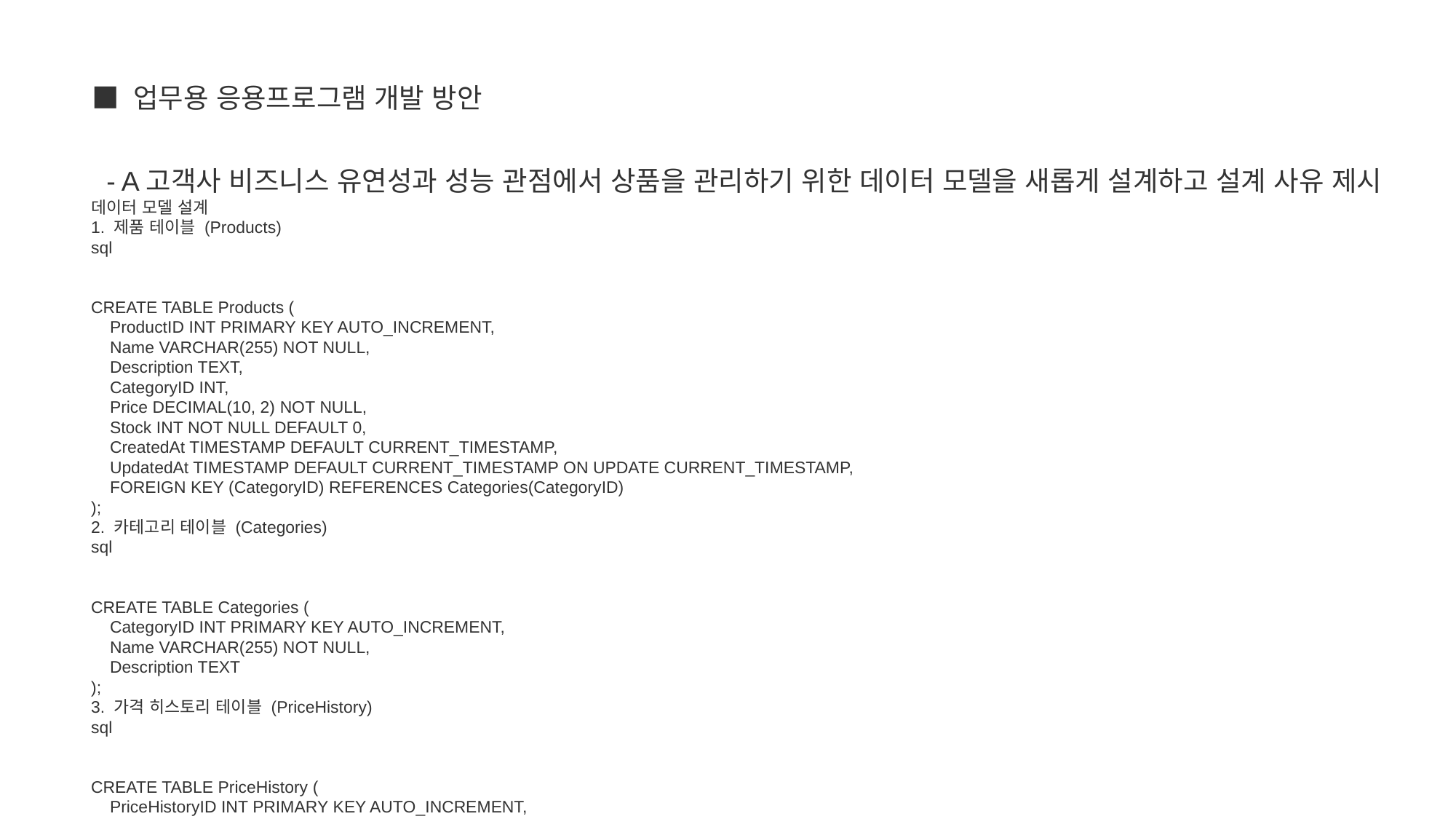

■ 업무용 응용프로그램 개발 방안
  - A고객사 비즈니스 유연성과 성능 관점에서 상품을 관리하기 위한 데이터 모델을 새롭게 설계하고 설계 사유 제시
데이터 모델 설계
1. 제품 테이블 (Products)
sql

CREATE TABLE Products (
    ProductID INT PRIMARY KEY AUTO_INCREMENT,
    Name VARCHAR(255) NOT NULL,
    Description TEXT,
    CategoryID INT,
    Price DECIMAL(10, 2) NOT NULL,
    Stock INT NOT NULL DEFAULT 0,
    CreatedAt TIMESTAMP DEFAULT CURRENT_TIMESTAMP,
    UpdatedAt TIMESTAMP DEFAULT CURRENT_TIMESTAMP ON UPDATE CURRENT_TIMESTAMP,
    FOREIGN KEY (CategoryID) REFERENCES Categories(CategoryID)
);
2. 카테고리 테이블 (Categories)
sql

CREATE TABLE Categories (
    CategoryID INT PRIMARY KEY AUTO_INCREMENT,
    Name VARCHAR(255) NOT NULL,
    Description TEXT
);
3. 가격 히스토리 테이블 (PriceHistory)
sql

CREATE TABLE PriceHistory (
    PriceHistoryID INT PRIMARY KEY AUTO_INCREMENT,
    ProductID INT,
    OldPrice DECIMAL(10, 2) NOT NULL,
    NewPrice DECIMAL(10, 2) NOT NULL,
    ChangeDate TIMESTAMP DEFAULT CURRENT_TIMESTAMP,
    FOREIGN KEY (ProductID) REFERENCES Products(ProductID)
);
4. 재고 움직임 테이블 (InventoryMovements)
sql

CREATE TABLE InventoryMovements (
    MovementID INT PRIMARY KEY AUTO_INCREMENT,
    ProductID INT,
    ChangeAmount INT NOT NULL,
    MovementDate TIMESTAMP DEFAULT CURRENT_TIMESTAMP,
    Reason VARCHAR(255),
    FOREIGN KEY (ProductID) REFERENCES Products(ProductID)
);
5. 기타 관련 테이블 (예: Promotion, Reviews 등)
이와 더불어 프로모션, 리뷰, 고객 등 관련 데이터 테이블도 필요할 수 있습니다.

설계 사유
1. 유연성
Products와 Categories 테이블 분리: 제품과 카테고리를 분리하여 관리하면 카테고리마다 제품을 다양하게 추가, 수정, 관리하는 데 유연성을 확보할 수 있습니다.
가격 히스토리 관리: PriceHistory 테이블을 두어 가격 변동 내역을 관리함으로써 가격 변화에 따른 데이터를 추적하고 분석할 수 있습니다. 이는 가격 정책 변경이나 프로모션을 분석하는 데 도움이 됩니다.
2. 성능
정규화(Normalization): 데이터 정규화를 통해 반복 데이터를 최소화하여 저장 공간을 절약하고 데이터 일관성을 유지할 수 있습니다.
인덱스: ProductID와 같은 기본 키에 인덱스를 적용하면 조회 성능이 향상됩니다. 필요한 컬럼에 추가 인덱스를 설정하여 성능을 최적화할 수 있습니다.
타임스탬프 활용: 생성일과 수정일을 타임스탬프를 사용해 기록함으로써 빠른 시간 내 데이터 변경 내역을 추적하고 정렬할 수 있습니다.
3. 데이터 무결성
외래 키 제약조건: 외래 키 제약 조건을 통해 데이터 무결성을 유지합니다. 예를 들어, 재고 움직임은 특정 제품에만 적용될 수 있도록 외래 키를 설정합니다.
검증된 참조(Reference Integrity): Parent 테이블(예: Categories)의 레코드가 삭제되면, 참조하고 있는 자식 테이블(예: Products)의 데이터도 연쇄 삭제 또는 업데이트할 수 있게 설정하여 데이터 무결성을 보호합니다.
4. 확장 가능성
샤딩(Sharding): 사용자 수와 데이터 크기가 크게 증가할 경우 여러 데이터베이스 인스턴스에 데이터를 분산 저장하는 샤딩을 고려할 수 있습니다. 이는 성능과 가용성을 높이는 데 효과적입니다.
캐싱(Caching): Redis 또는 Memcached와 같은 캐싱 솔루션을 사용하여 빈번하게 접근하는 데이터를 캐시하면 응답 속도를 크게 개선할 수 있습니다.
5. 모니터링 및 분석
로그 테이블: 주요 활동(예: 상품 가격 변경 등)에 대한 로그 테이블을 별도로 둘 수 있습니다. 이는 실시간 모니터링과 데이터 분석에 도움이 됩니다.
지표 생성: 재고 변동, 판매 추이 등 다양한 비즈니스 인텔리전스 도구를 활용해 지표를 생성하고 관리할 수 있습니다.
이처럼 여러 관점에서 설계된 데이터 모델은 비즈니스의 유연성과 성능을 극대화할 수 있도록 도와줍니다. 고객사의 특수한 요구사항에 따라 일부 테이블과 컬럼을 추가하거나 조정할 수도 있습니다